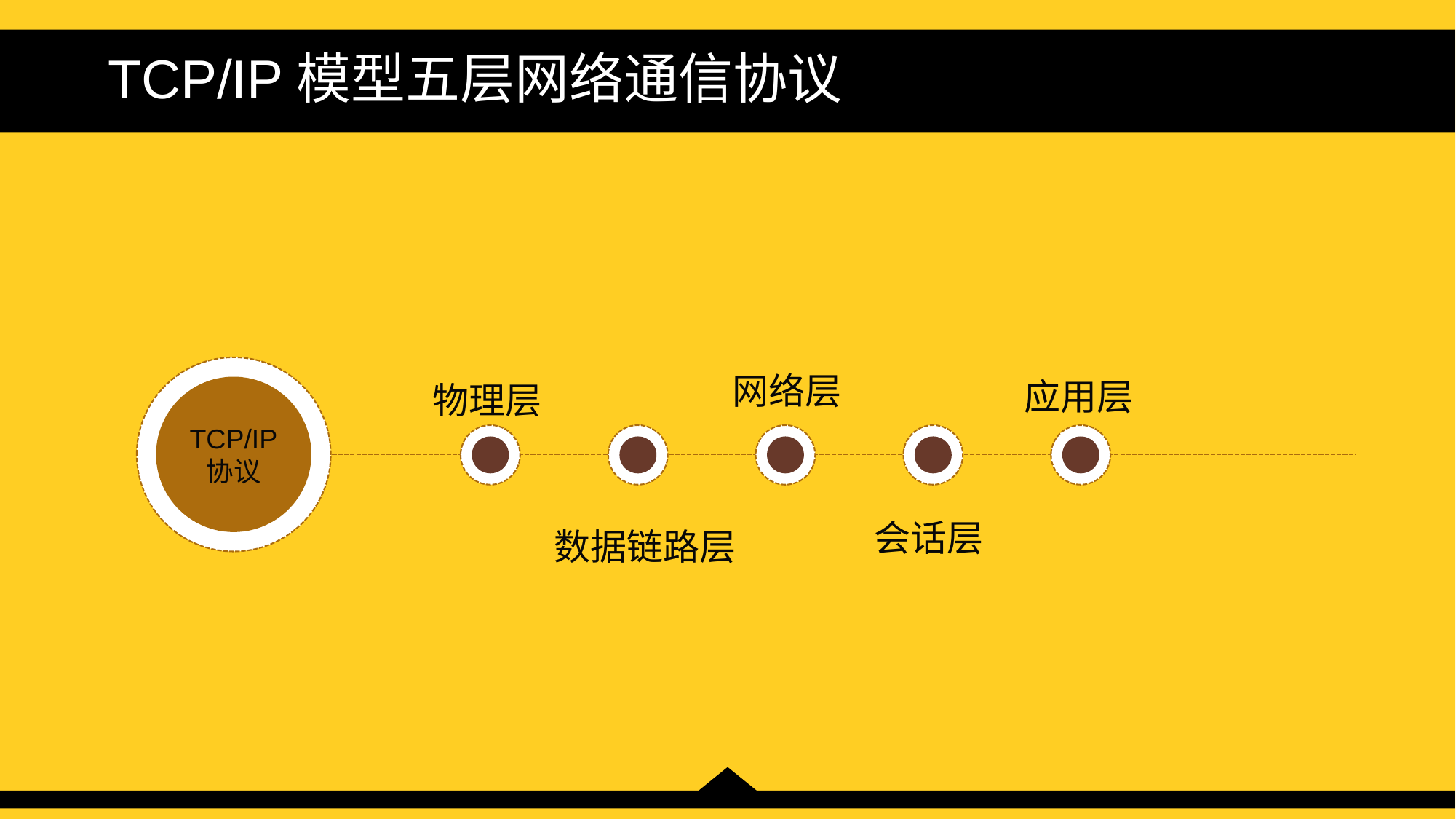

TCP/IP模型五层网络通信协议
网络层

应用层

物理层

TCP/IP
协议
会话层

数据链路层